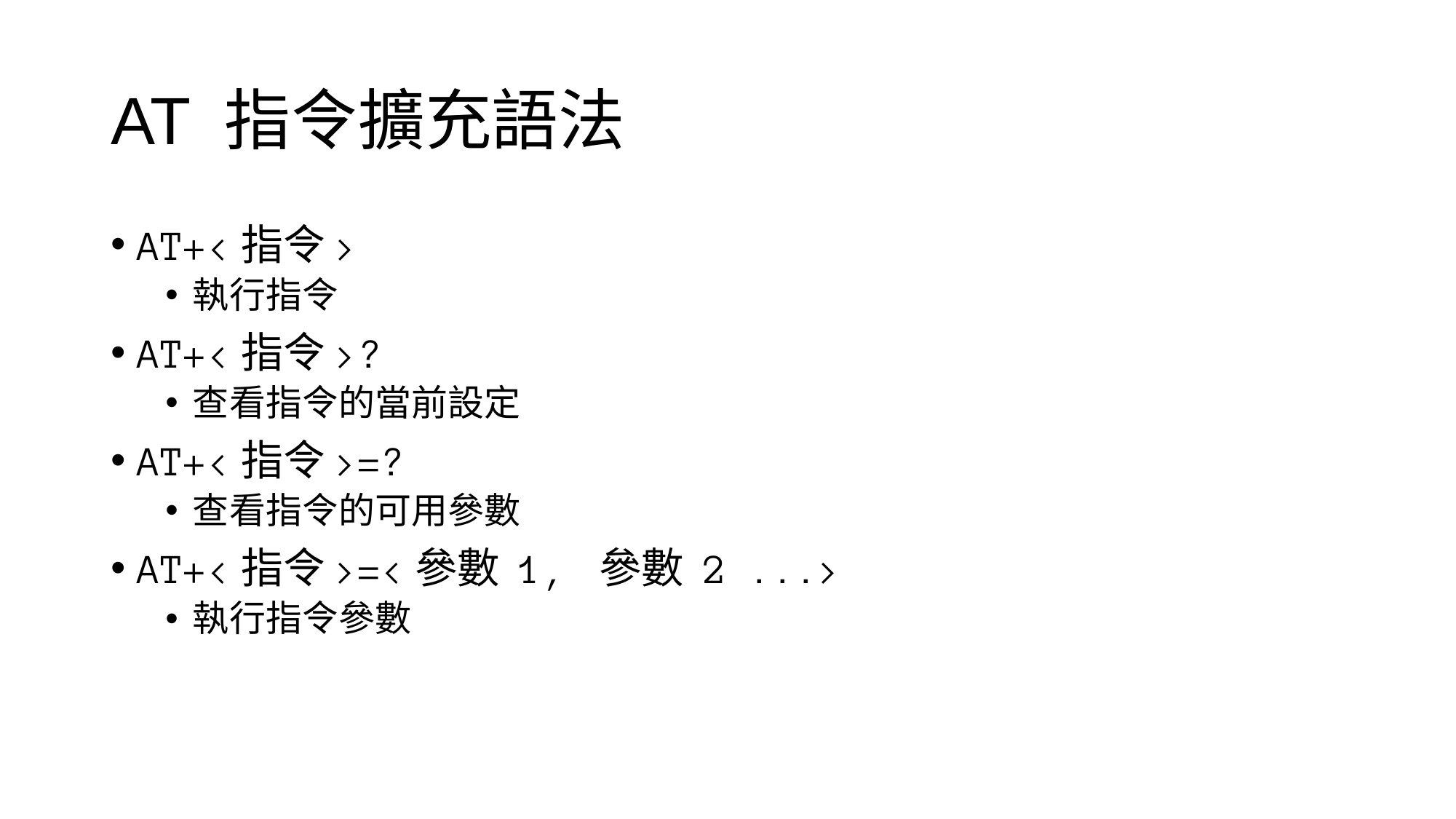

# AT 指令擴充語法
AT+<指令>
執行指令
AT+<指令>?
查看指令的當前設定
AT+<指令>=?
查看指令的可用參數
AT+<指令>=<參數 1, 參數 2 ...>
執行指令參數